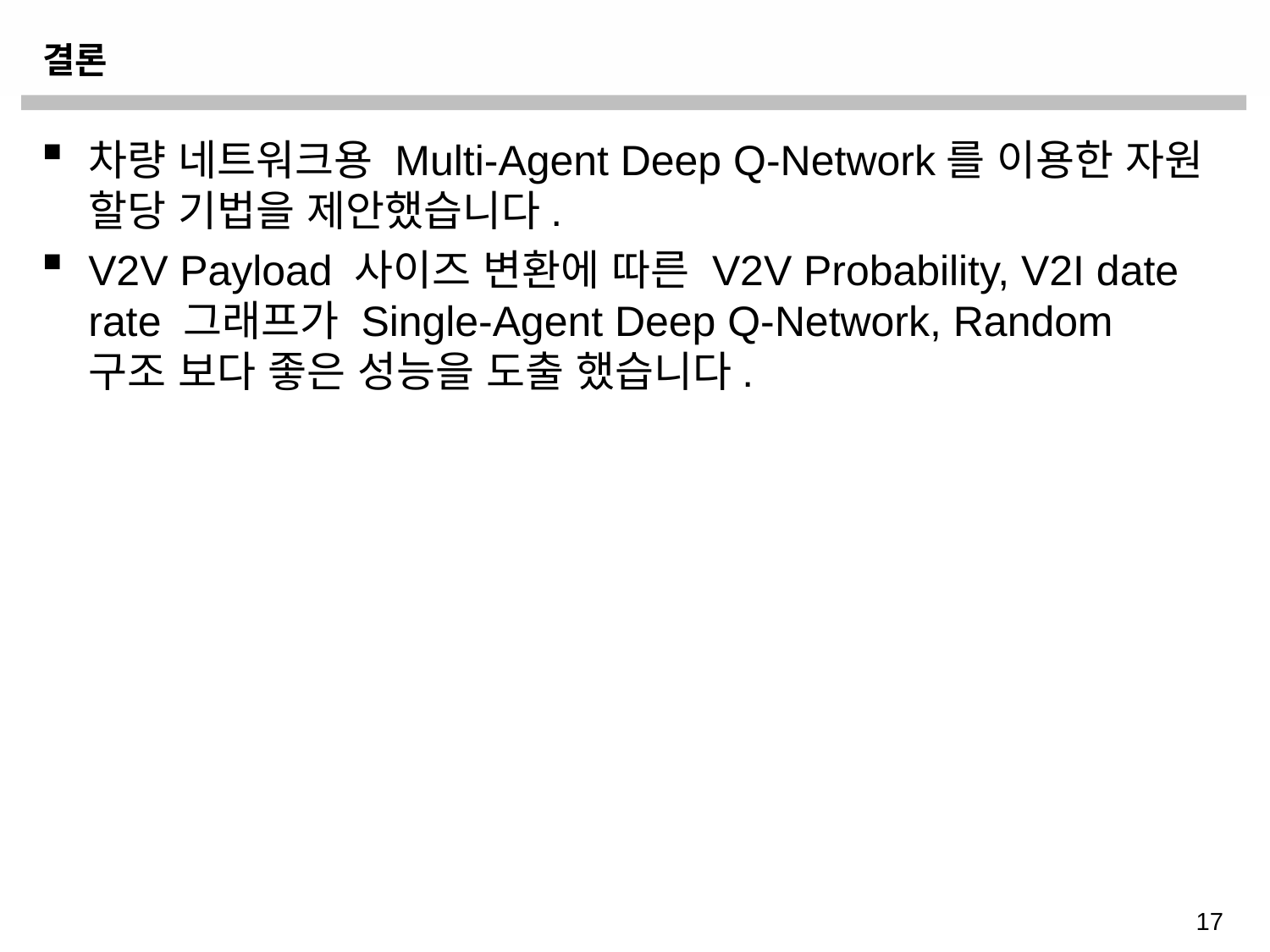

# 결론
차량 네트워크용 Multi-Agent Deep Q-Network를 이용한 자원 할당 기법을 제안했습니다.
V2V Payload 사이즈 변환에 따른 V2V Probability, V2I date rate 그래프가 Single-Agent Deep Q-Network, Random 구조 보다 좋은 성능을 도출 했습니다.
17